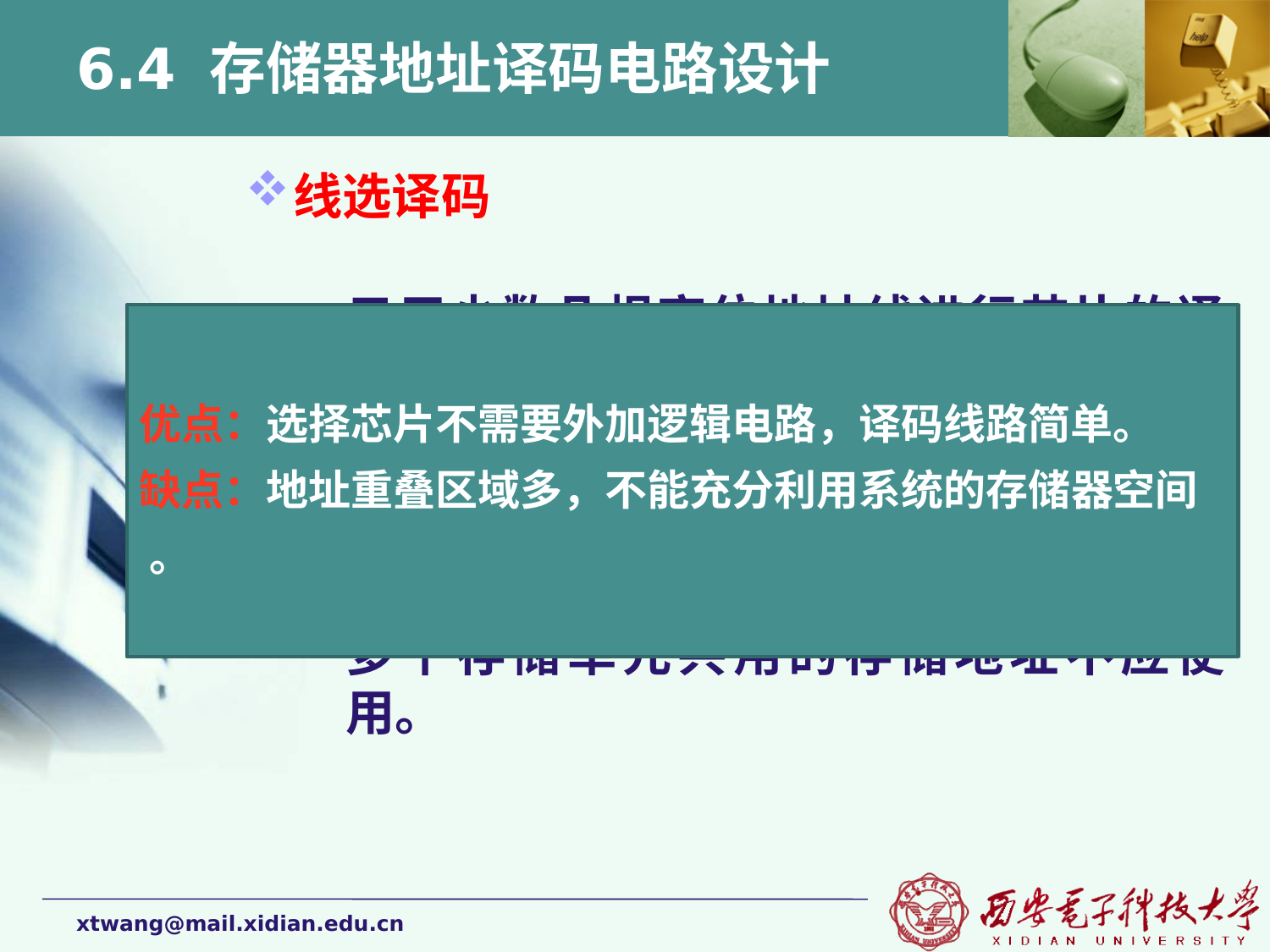

# 6.4 存储器地址译码电路设计
线选译码
只用少数几根高位地址线进行芯片的译码，且每根负责选中一个芯片（组）；
虽构成简单，但地址空间严重浪费；
必然会出现地址重复；
一个存储地址会对应多个存储单元；
多个存储单元共用的存储地址不应使用。
优点：选择芯片不需要外加逻辑电路，译码线路简单。
缺点：地址重叠区域多，不能充分利用系统的存储器空间 。
xtwang@mail.xidian.edu.cn